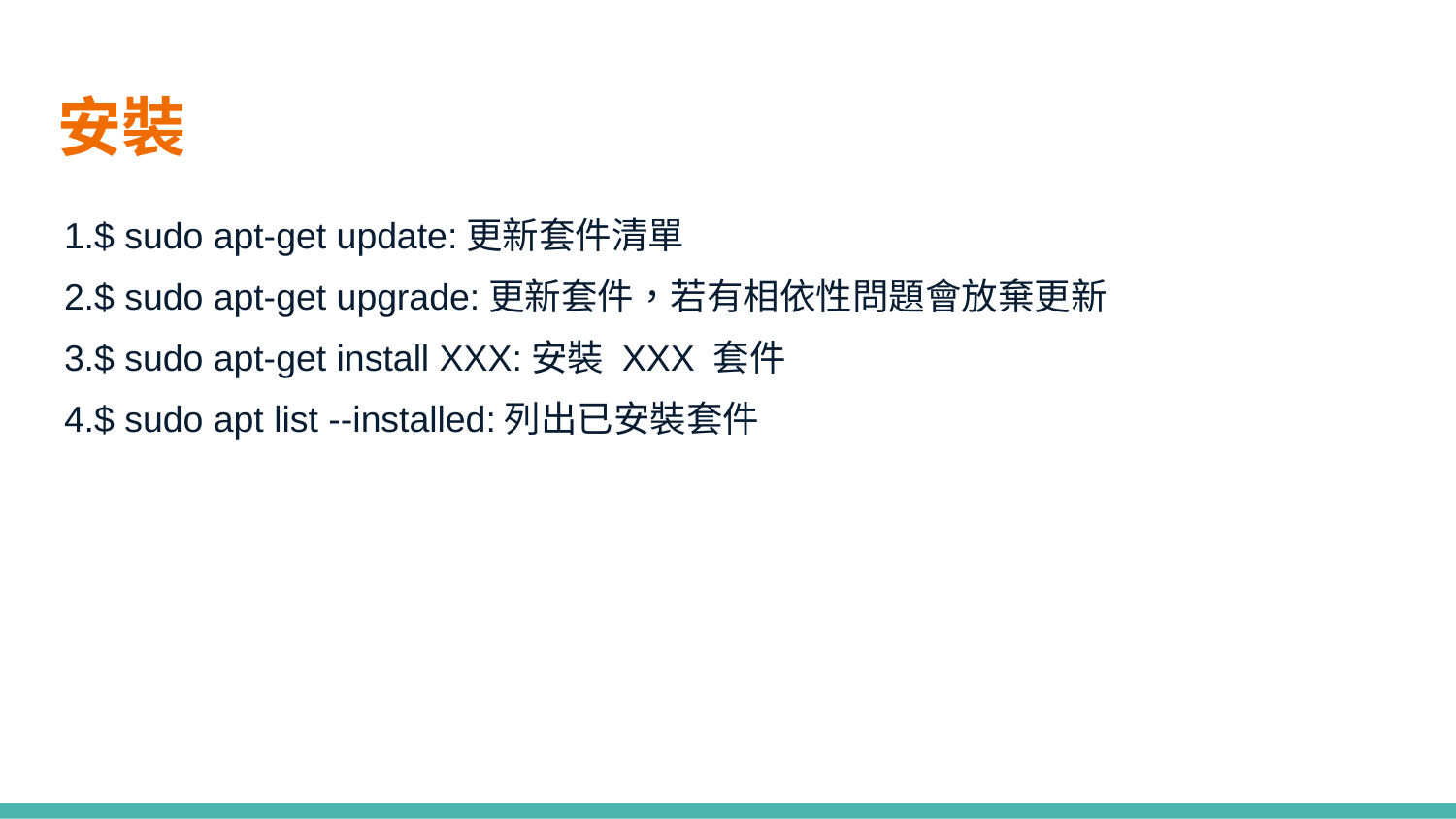

# 安裝
1.$ sudo apt-get update:更新套件清單
2.$ sudo apt-get upgrade:更新套件，若有相依性問題會放棄更新
3.$ sudo apt-get install XXX:安裝 XXX 套件
4.$ sudo apt list --installed:列出已安裝套件